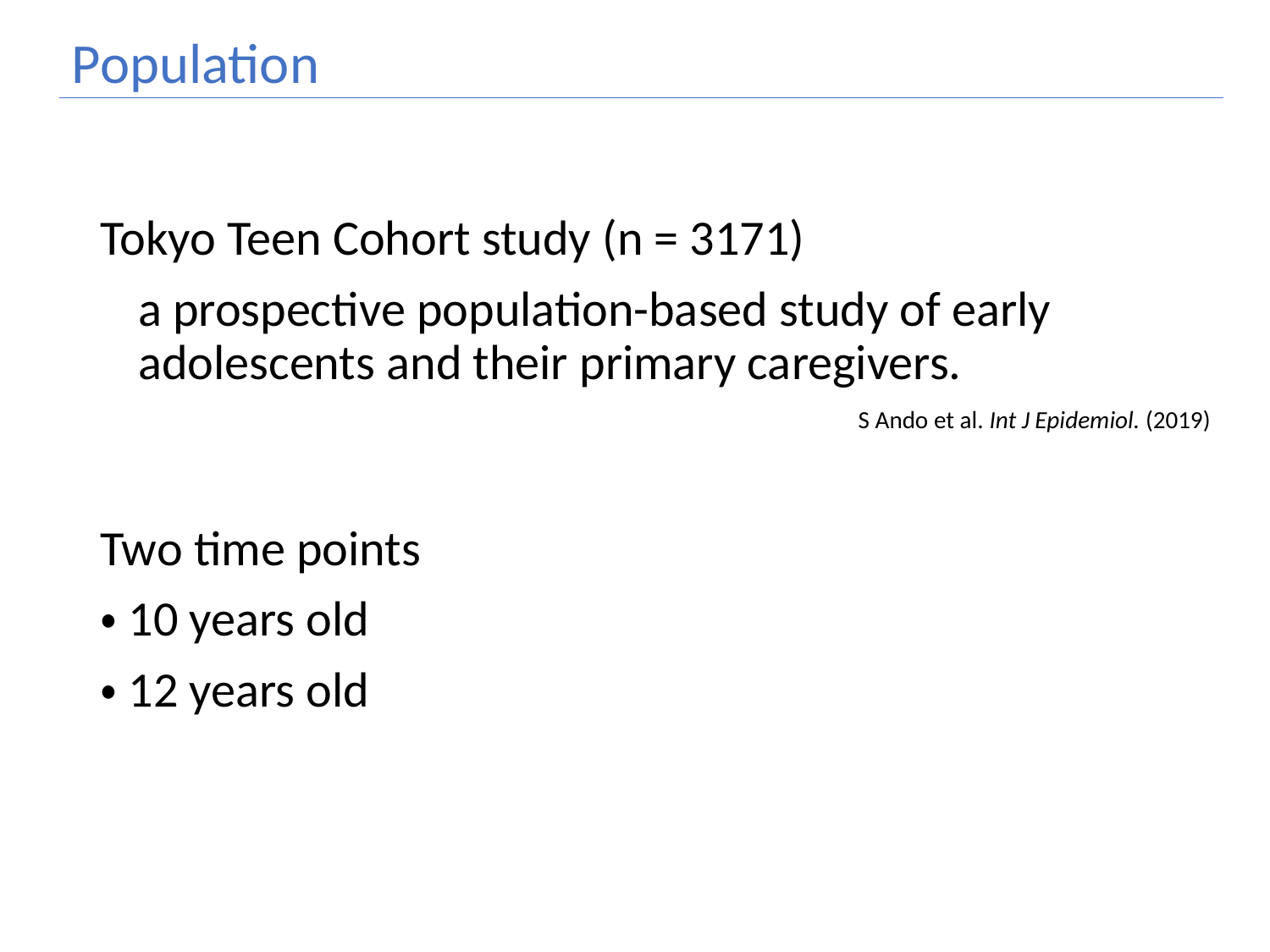

# Population

Tokyo Teen Cohort study (n = 3171)
a prospective population-based study of early adolescents and their primary caregivers.
S Ando et al. Int J Epidemiol. (2019)

Two time points
・10 years old
・12 years old